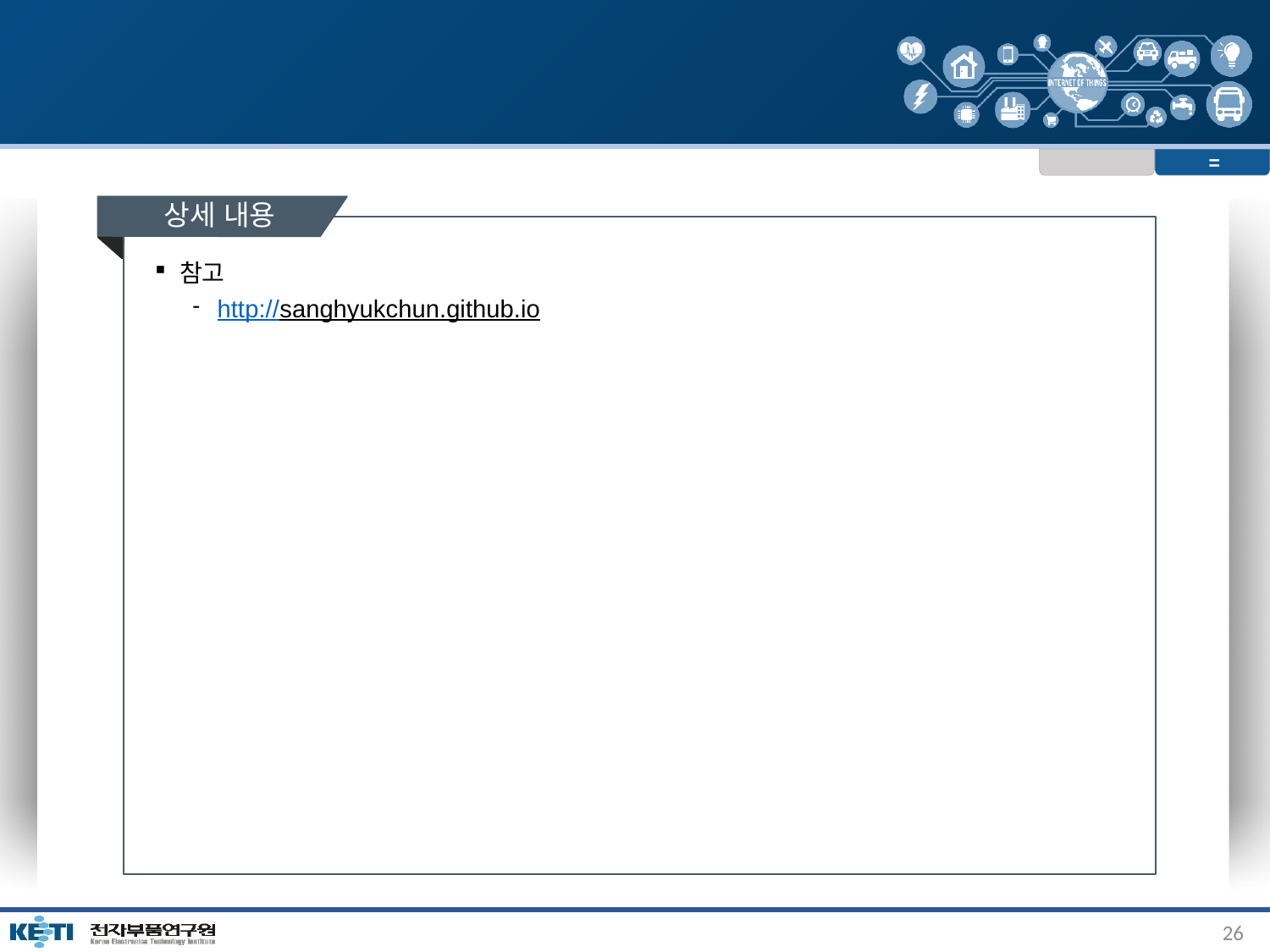

#
=
상세 내용

참고
http://sanghyukchun.github.io

26